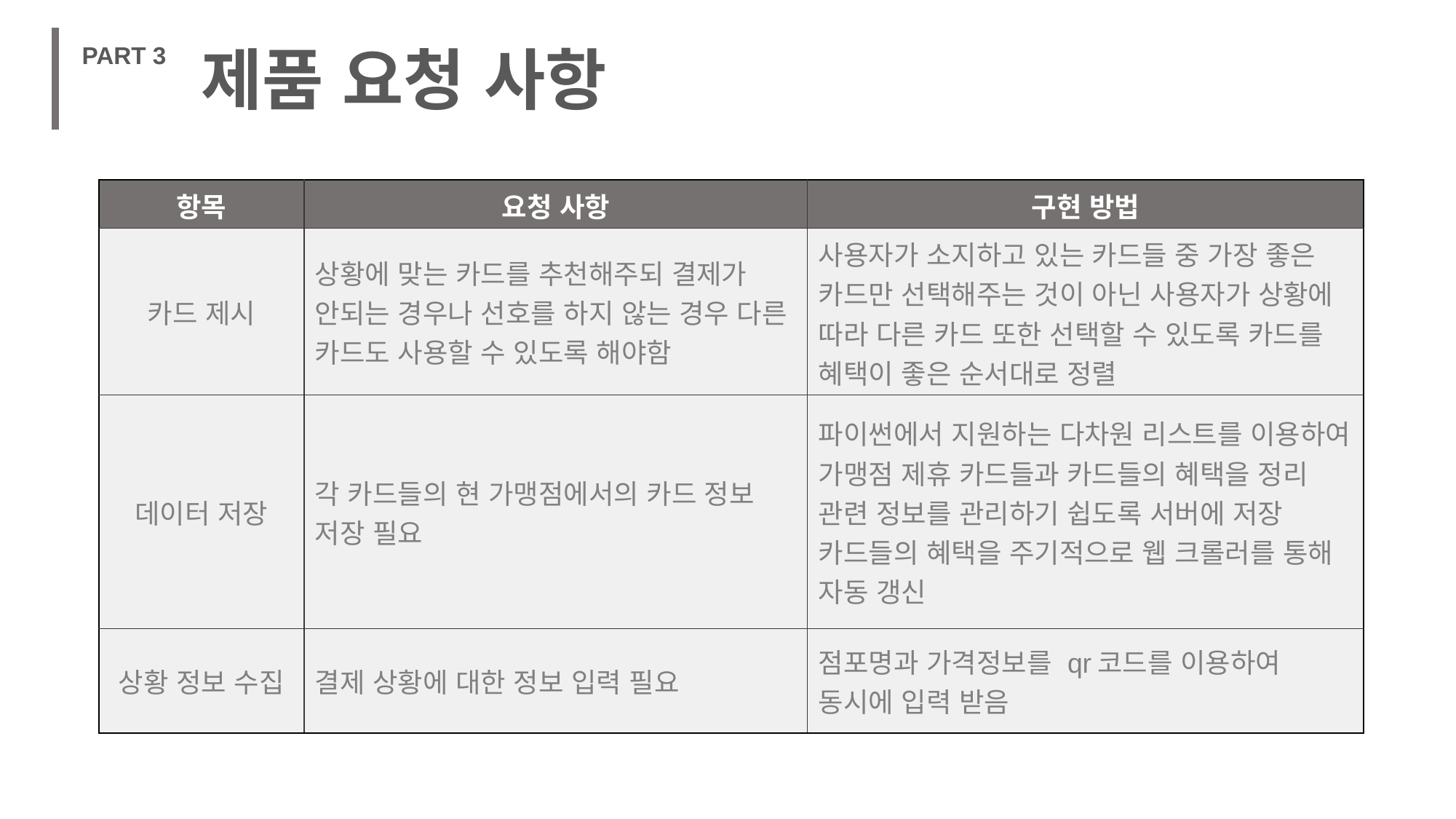

제품 요청 사항
PART 3
| 항목 | 요청 사항 | 구현 방법 |
| --- | --- | --- |
| 카드 제시 | 상황에 맞는 카드를 추천해주되 결제가 안되는 경우나 선호를 하지 않는 경우 다른 카드도 사용할 수 있도록 해야함 | 사용자가 소지하고 있는 카드들 중 가장 좋은 카드만 선택해주는 것이 아닌 사용자가 상황에 따라 다른 카드 또한 선택할 수 있도록 카드를 혜택이 좋은 순서대로 정렬 |
| 데이터 저장 | 각 카드들의 현 가맹점에서의 카드 정보 저장 필요 | 파이썬에서 지원하는 다차원 리스트를 이용하여 가맹점 제휴 카드들과 카드들의 혜택을 정리 관련 정보를 관리하기 쉽도록 서버에 저장 카드들의 혜택을 주기적으로 웹 크롤러를 통해 자동 갱신 |
| 상황 정보 수집 | 결제 상황에 대한 정보 입력 필요 | 점포명과 가격정보를 qr코드를 이용하여 동시에 입력 받음 |